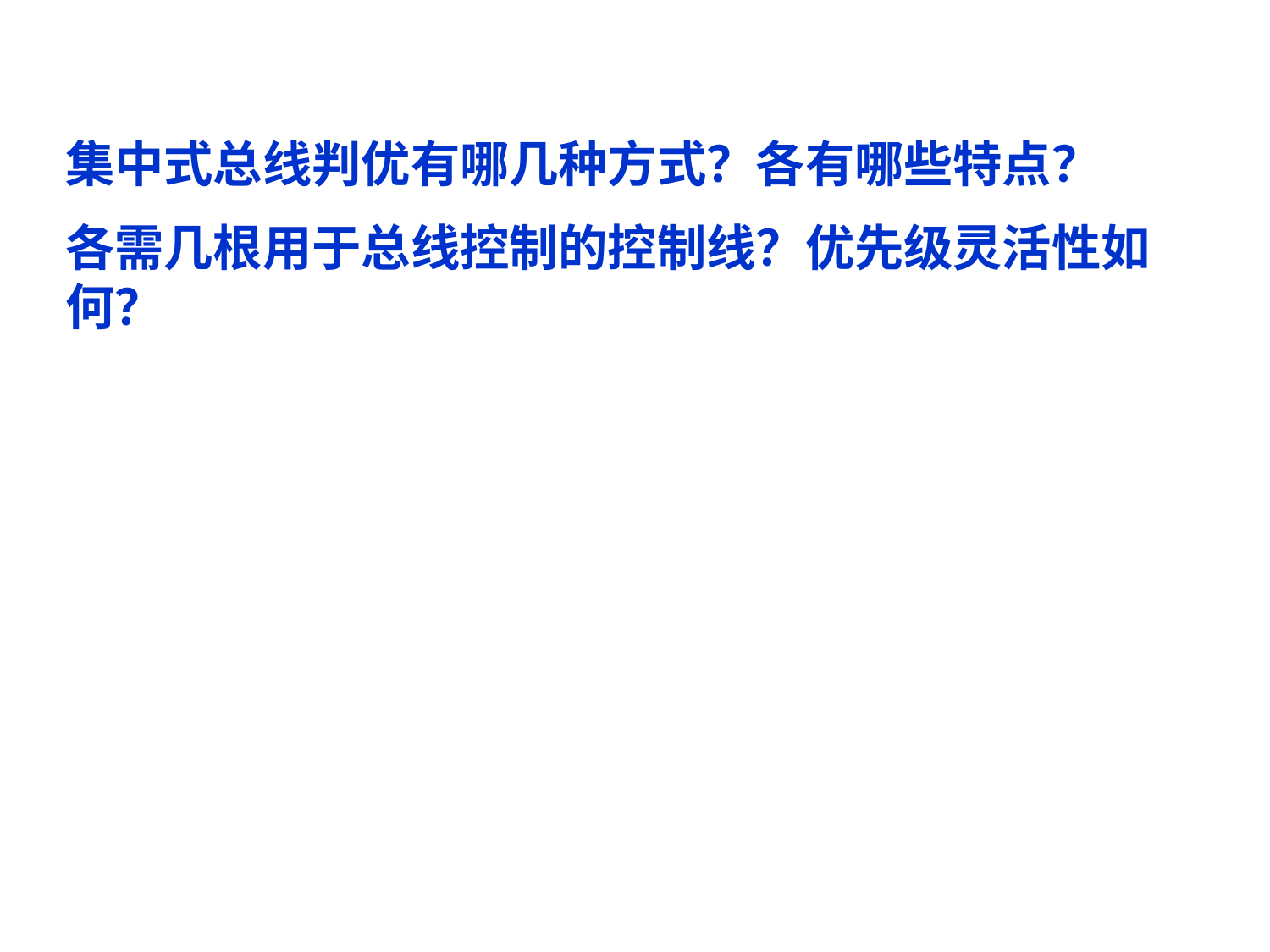

集中式总线判优有哪几种方式？各有哪些特点？
各需几根用于总线控制的控制线？优先级灵活性如何？